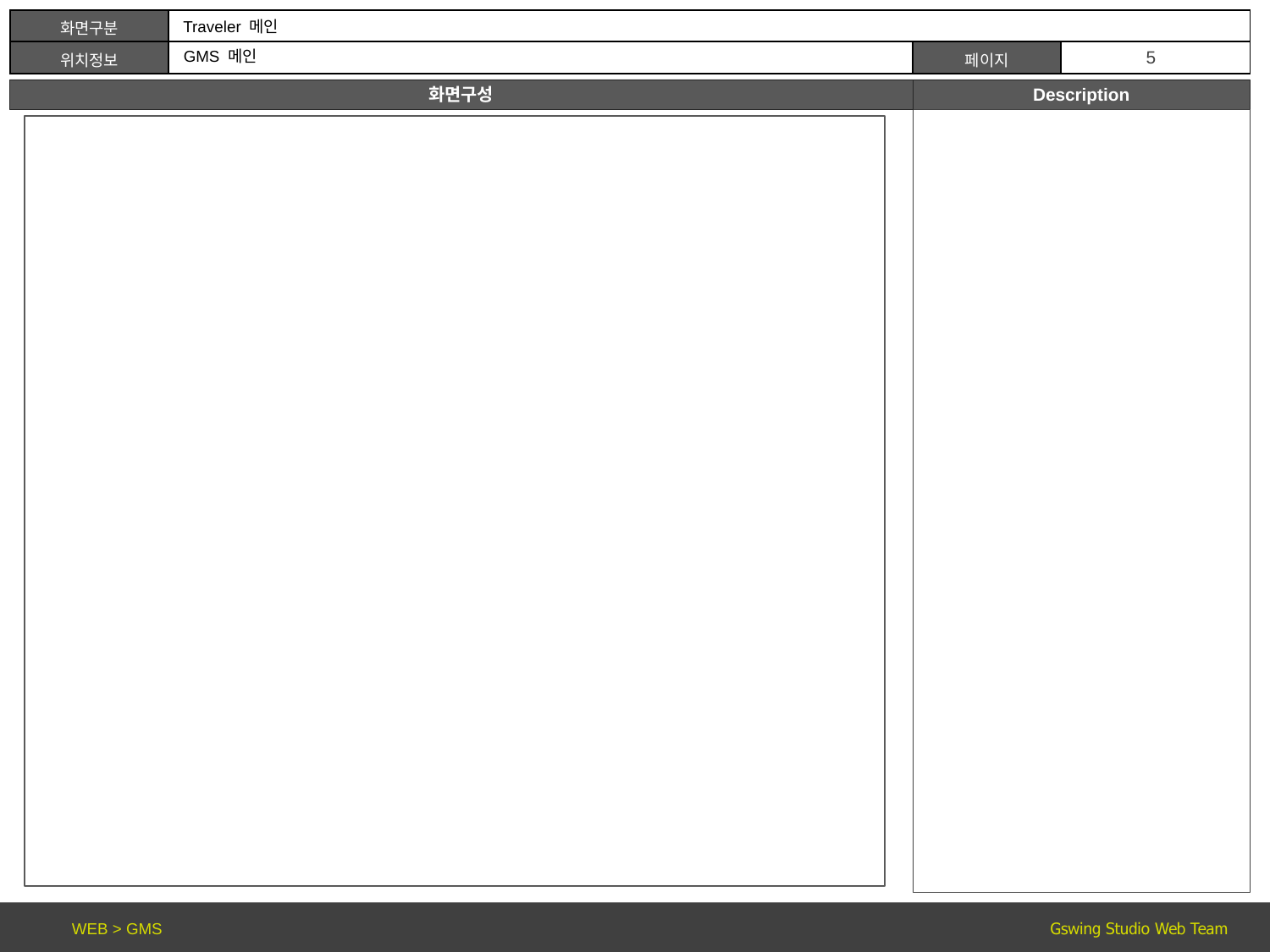

Traveler 메인
5
GMS 메인

WEB > GMS